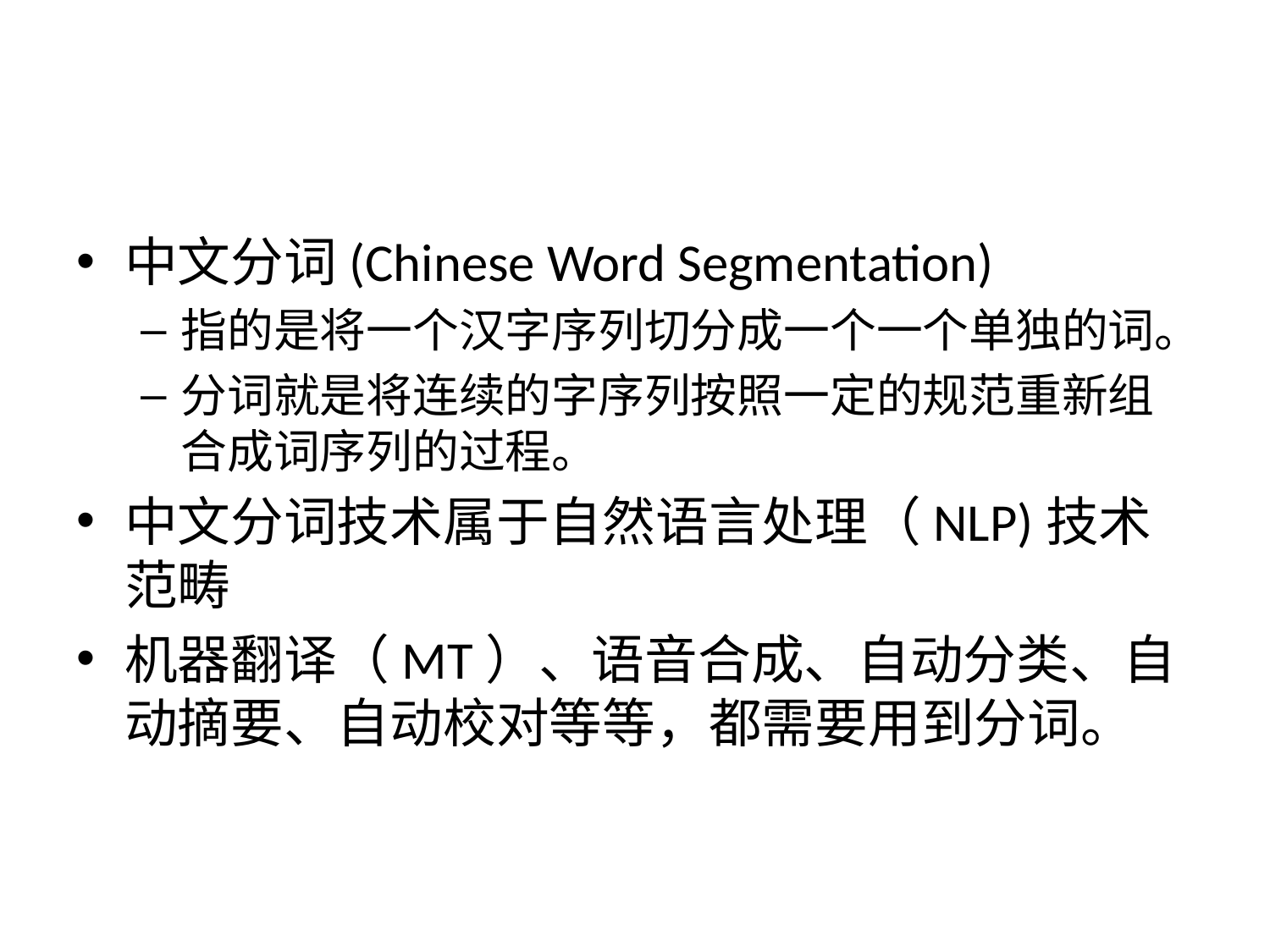

#
中文分词(Chinese Word Segmentation)
指的是将一个汉字序列切分成一个一个单独的词。
分词就是将连续的字序列按照一定的规范重新组合成词序列的过程。
中文分词技术属于自然语言处理（NLP)技术范畴
机器翻译（MT）、语音合成、自动分类、自动摘要、自动校对等等，都需要用到分词。